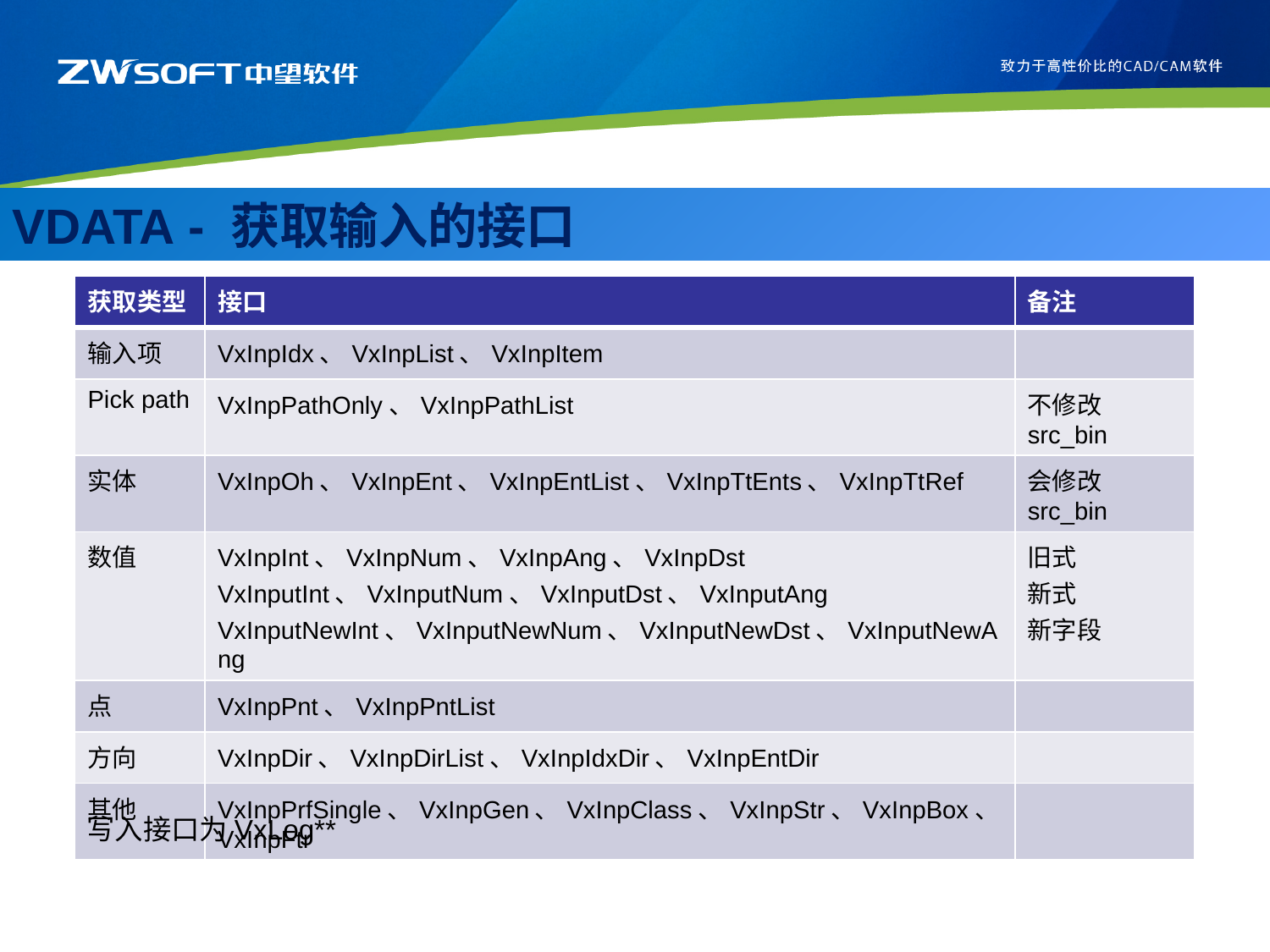

VDATA - 获取输入的接口
| 获取类型 | 接口 | 备注 |
| --- | --- | --- |
| 输入项 | VxInpIdx、VxInpList、VxInpItem |  |
| Pick path | VxInpPathOnly、VxInpPathList | 不修改src\_bin |
| 实体 | VxInpOh、VxInpEnt、VxInpEntList、VxInpTtEnts、VxInpTtRef | 会修改src\_bin |
| 数值 | VxInpInt、VxInpNum、VxInpAng、VxInpDst VxInputInt、VxInputNum、VxInputDst、VxInputAng VxInputNewInt、VxInputNewNum、VxInputNewDst、VxInputNewAng | 旧式 新式 新字段 |
| 点 | VxInpPnt、VxInpPntList |  |
| 方向 | VxInpDir、VxInpDirList、VxInpIdxDir、VxInpEntDir |  |
| 其他 | VxInpPrfSingle、VxInpGen、VxInpClass、VxInpStr、VxInpBox、VxInpFtr |  |
写入接口为VxLog**